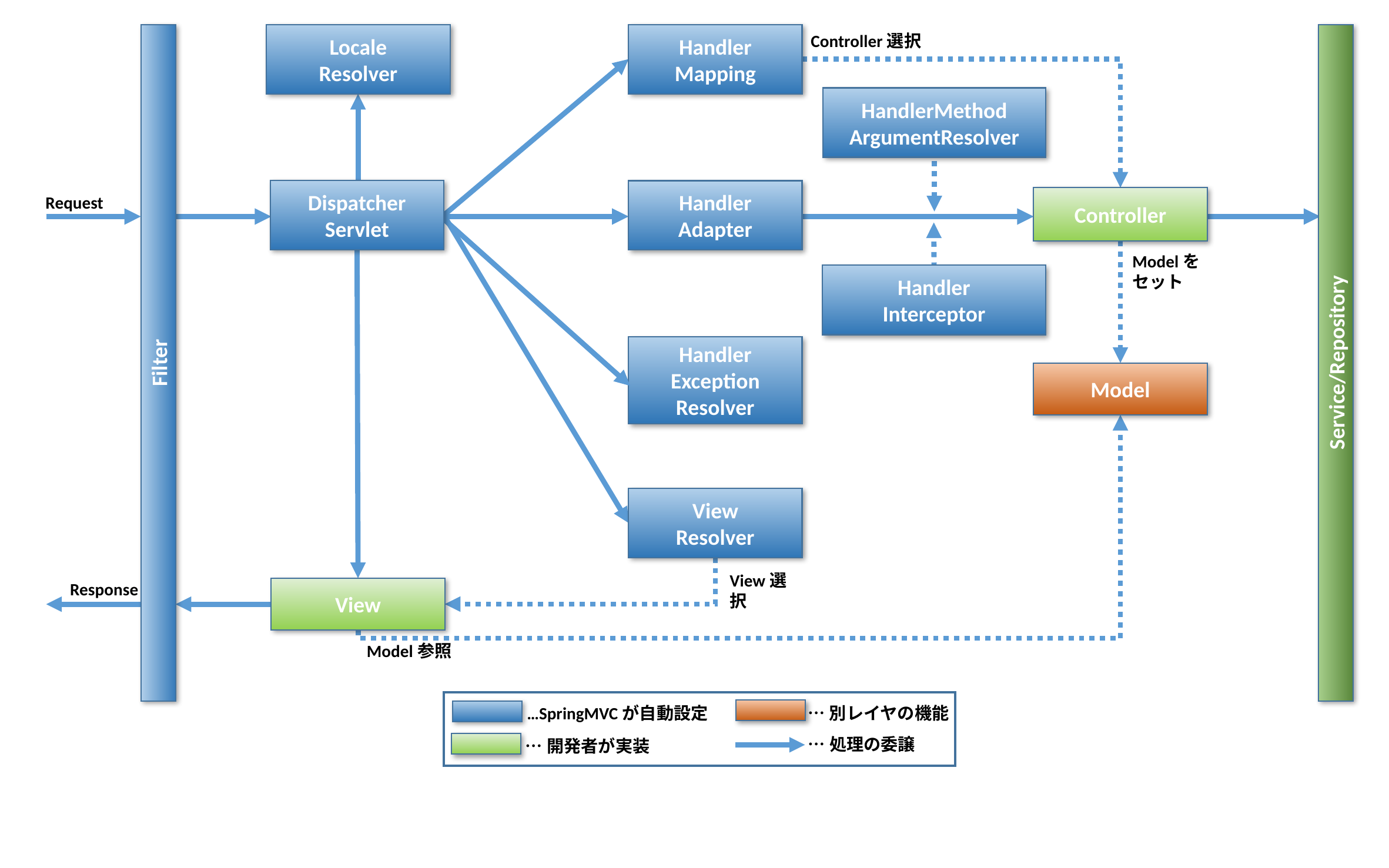

Locale
Resolver
Handler
Mapping
Controller選択
HandlerMethod
ArgumentResolver
Dispatcher
Servlet
Handler
Adapter
Request
Controller
Modelをセット
Handler
Interceptor
Handler
Exception
Resolver
Filter
Service/Repository
Model
View
Resolver
View選択
Response
View
Model参照

…別レイヤの機能
…SpringMVCが自動設定

…処理の委譲
…開発者が実装